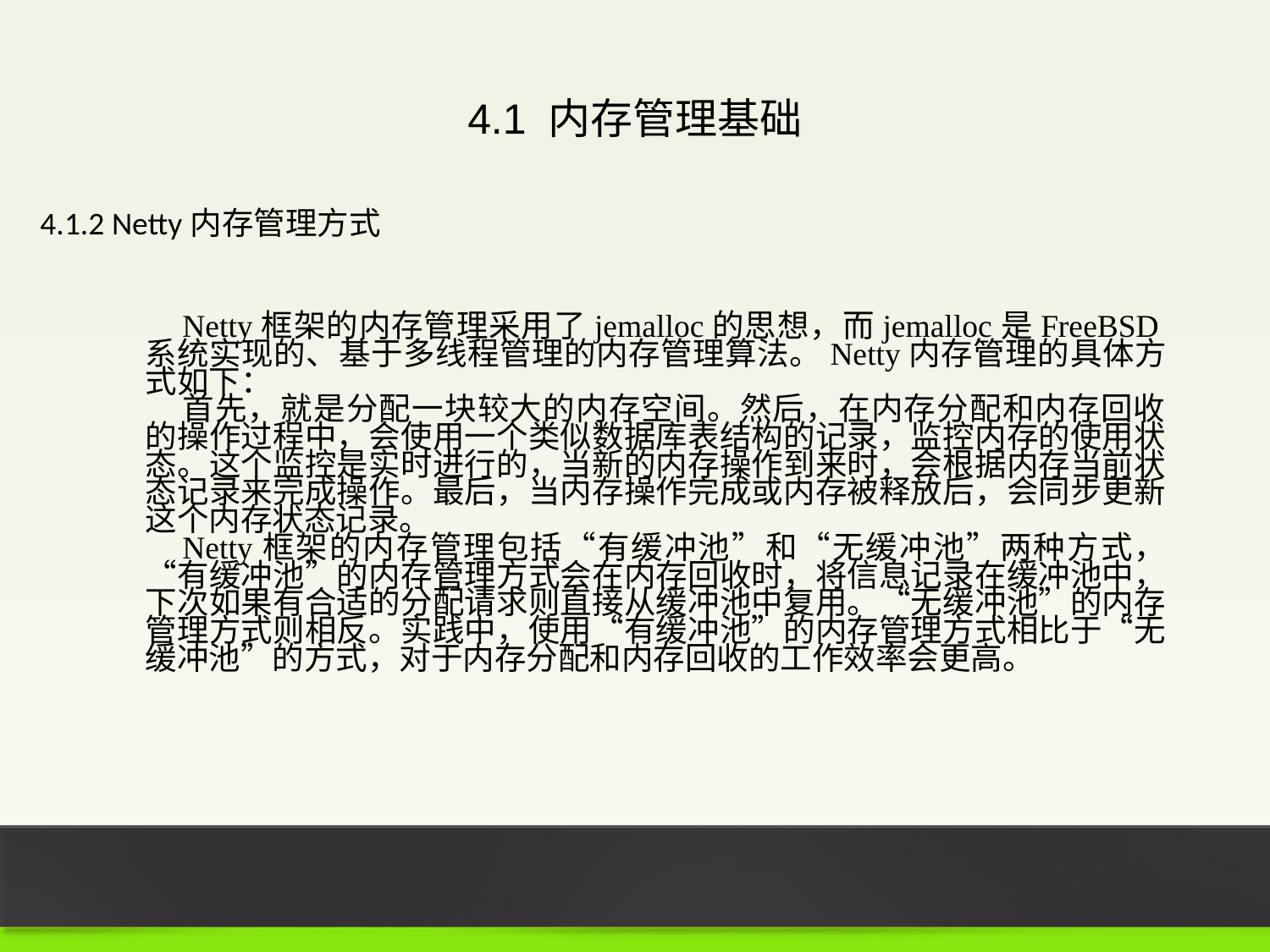

4.1 内存管理基础
4.1.2 Netty内存管理方式
Netty框架的内存管理采用了jemalloc的思想，而jemalloc是FreeBSD系统实现的、基于多线程管理的内存管理算法。Netty内存管理的具体方式如下：
首先，就是分配一块较大的内存空间。然后，在内存分配和内存回收的操作过程中，会使用一个类似数据库表结构的记录，监控内存的使用状态。这个监控是实时进行的，当新的内存操作到来时，会根据内存当前状态记录来完成操作。最后，当内存操作完成或内存被释放后，会同步更新这个内存状态记录。
Netty框架的内存管理包括“有缓冲池”和“无缓冲池”两种方式，“有缓冲池”的内存管理方式会在内存回收时，将信息记录在缓冲池中，下次如果有合适的分配请求则直接从缓冲池中复用。“无缓冲池”的内存管理方式则相反。实践中，使用“有缓冲池”的内存管理方式相比于“无缓冲池”的方式，对于内存分配和内存回收的工作效率会更高。